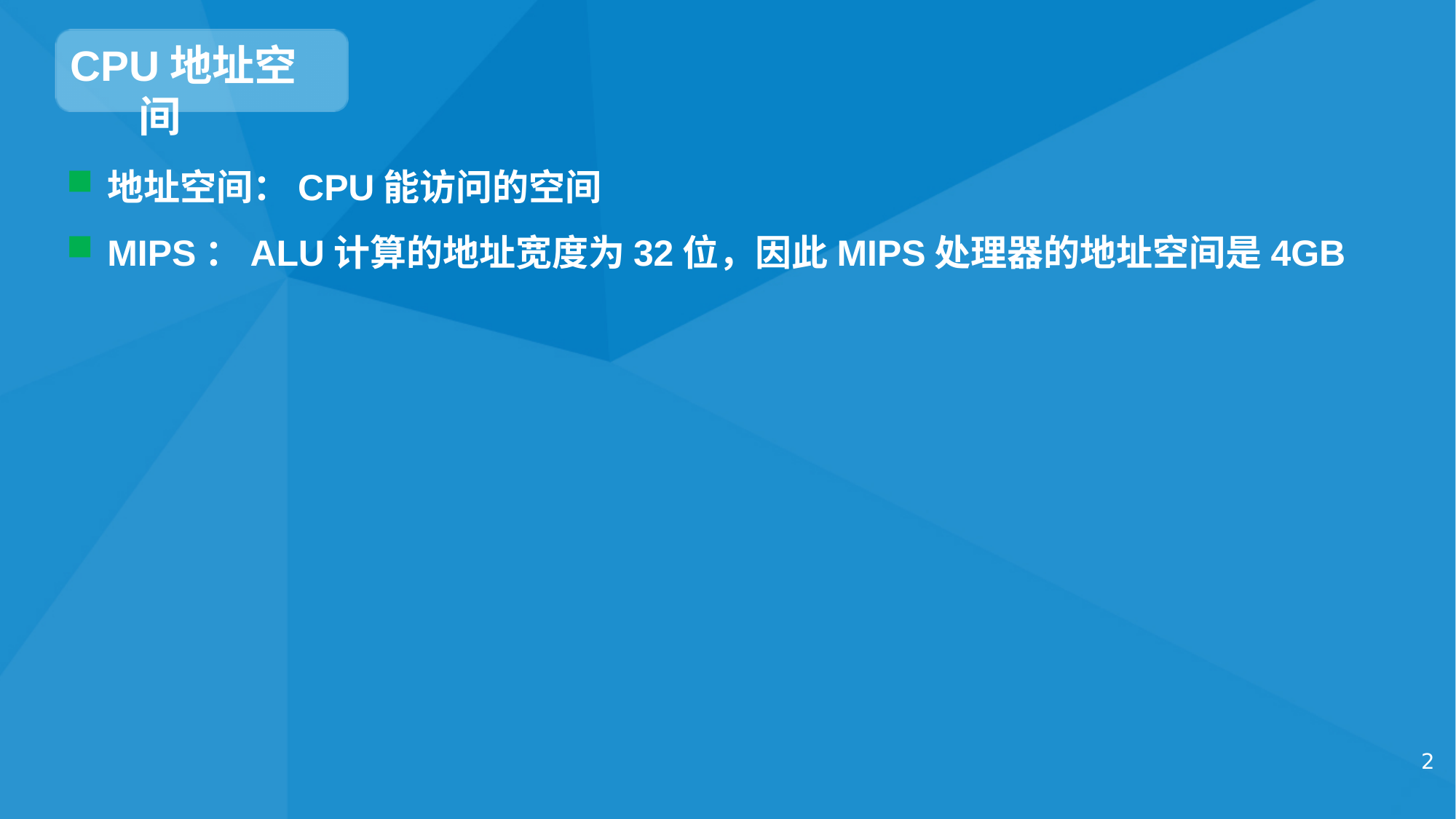

CPU地址空间
地址空间：CPU能访问的空间
MIPS：ALU计算的地址宽度为32位，因此MIPS处理器的地址空间是4GB
2